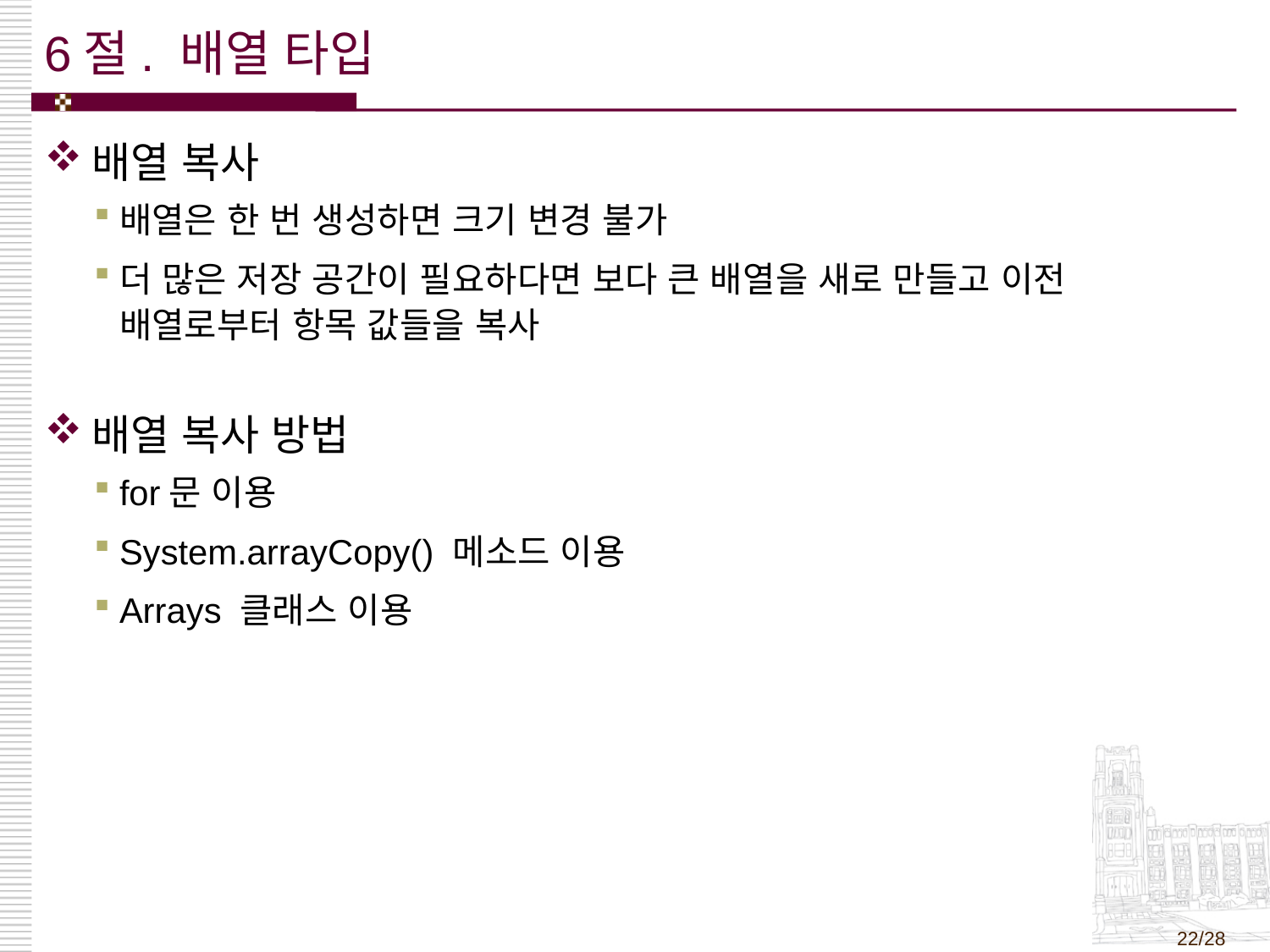

# 6절. 배열 타입
배열 복사
배열은 한 번 생성하면 크기 변경 불가
더 많은 저장 공간이 필요하다면 보다 큰 배열을 새로 만들고 이전 배열로부터 항목 값들을 복사

배열 복사 방법
for문 이용
System.arrayCopy() 메소드 이용
Arrays 클래스 이용